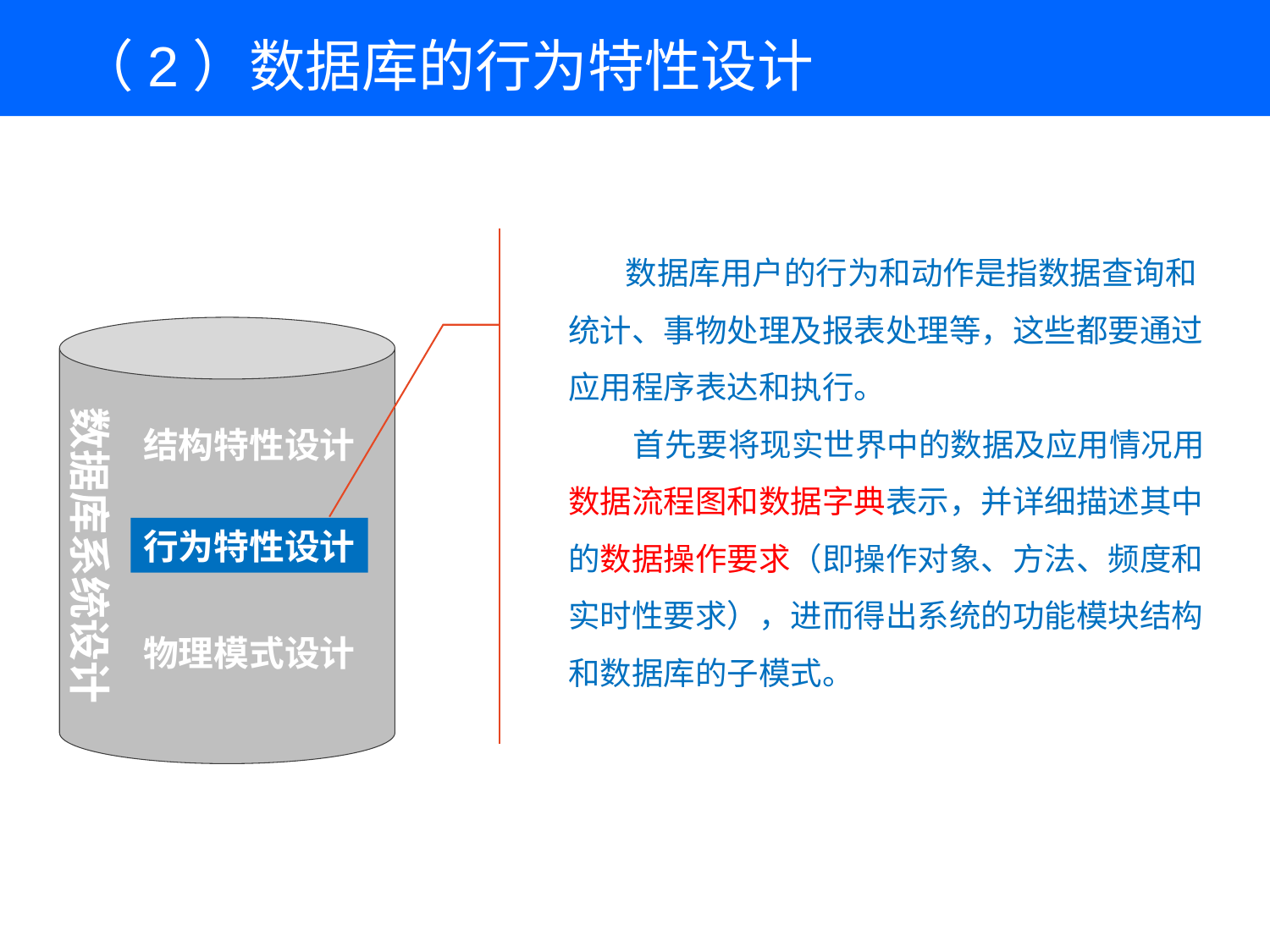

# （2）数据库的行为特性设计
 数据库用户的行为和动作是指数据查询和统计、事物处理及报表处理等，这些都要通过应用程序表达和执行。
  首先要将现实世界中的数据及应用情况用数据流程图和数据字典表示，并详细描述其中的数据操作要求（即操作对象、方法、频度和实时性要求），进而得出系统的功能模块结构和数据库的子模式。
数据库系统设计
结构特性设计
行为特性设计
物理模式设计